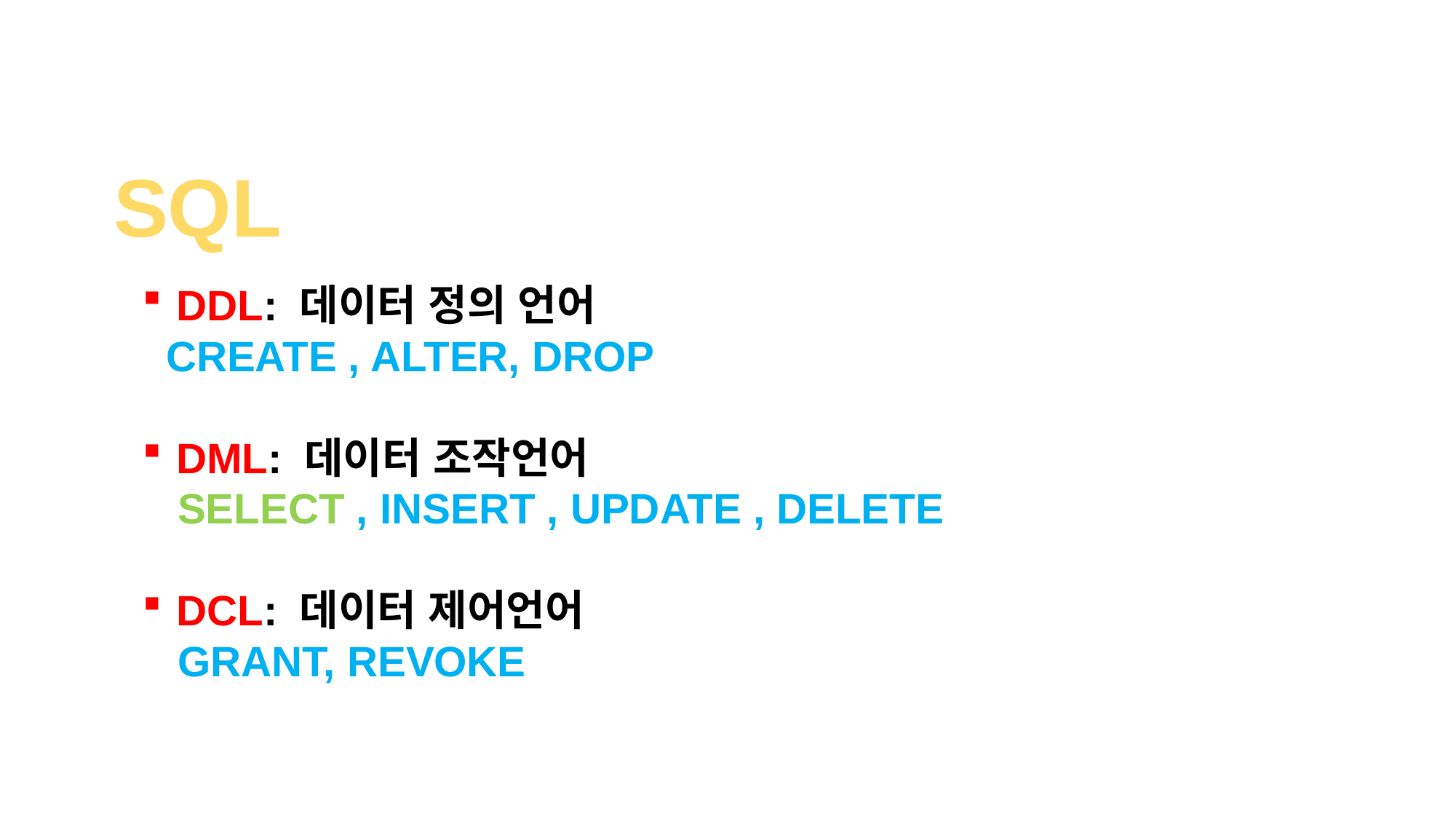

SQL
DDL: 데이터 정의 언어
  CREATE , ALTER, DROP

DML: 데이터 조작언어
   SELECT , INSERT , UPDATE , DELETE

DCL: 데이터 제어언어
   GRANT, REVOKE